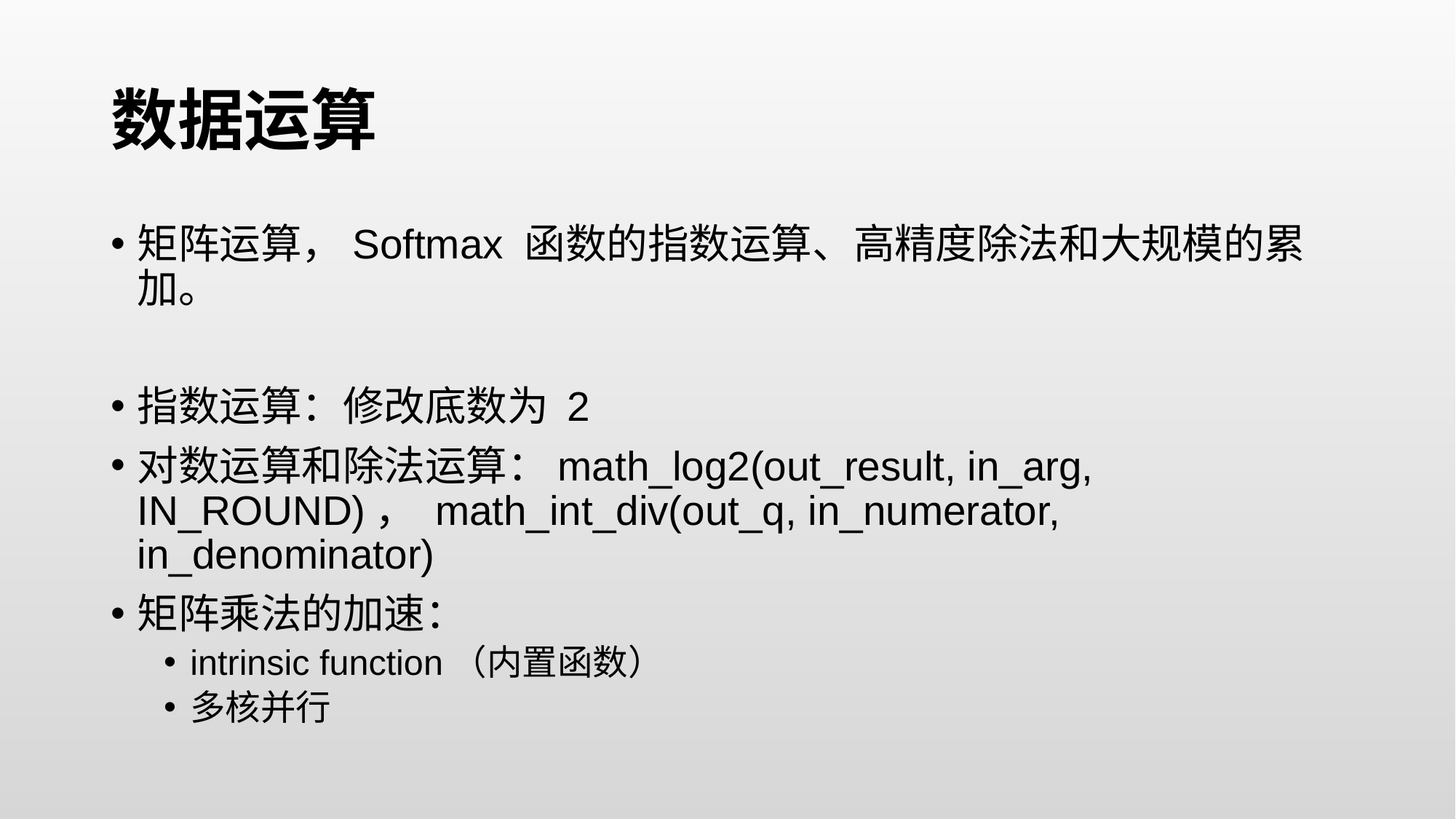

# 数据运算
矩阵运算，Softmax 函数的指数运算、高精度除法和大规模的累加。

指数运算：修改底数为 2
对数运算和除法运算：math_log2(out_result, in_arg, IN_ROUND)， math_int_div(out_q, in_numerator, in_denominator)
矩阵乘法的加速：
intrinsic function（内置函数）
多核并行